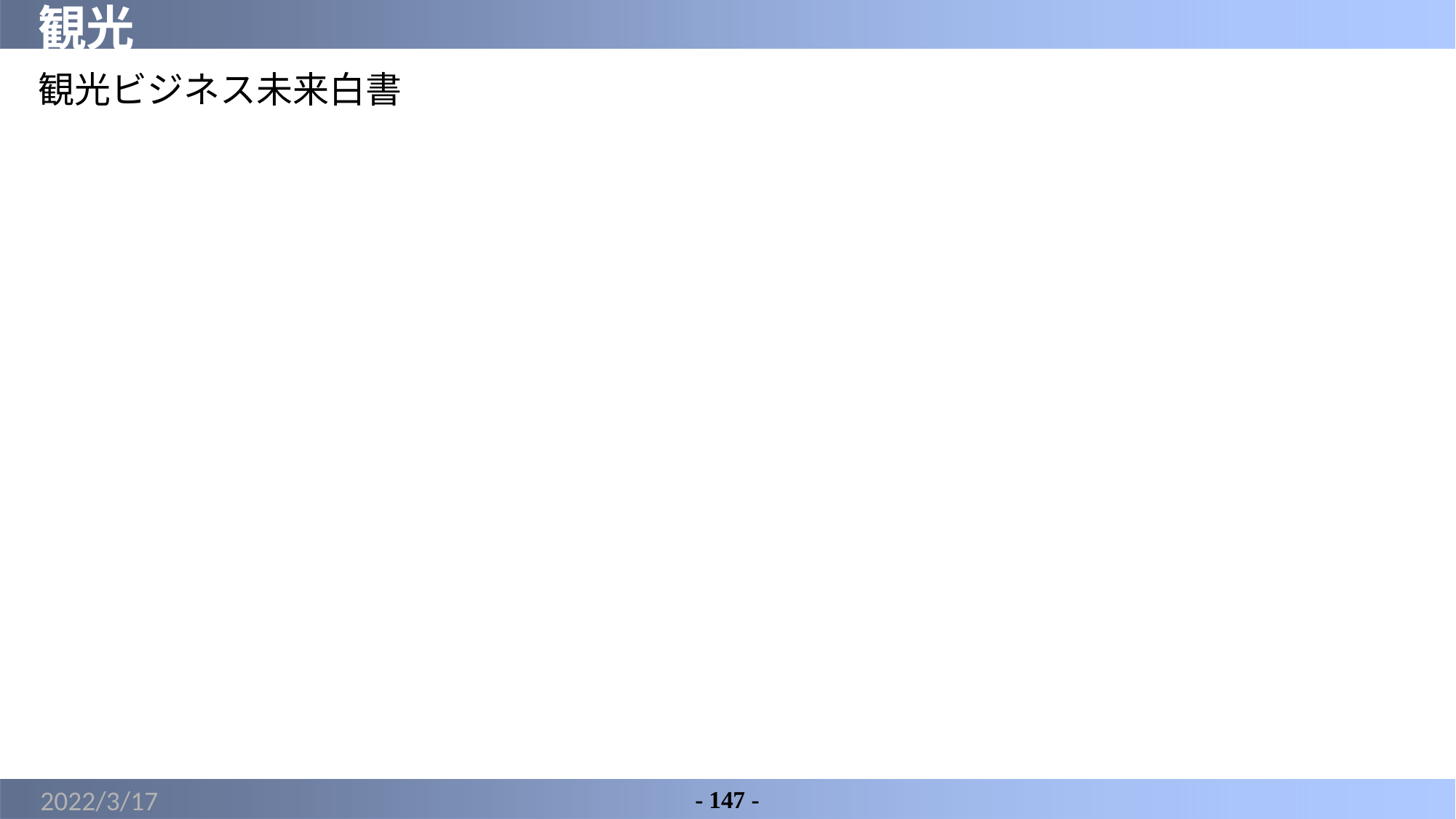

# 観光
観光ビジネス未来白書
2022/3/17
- 147 -